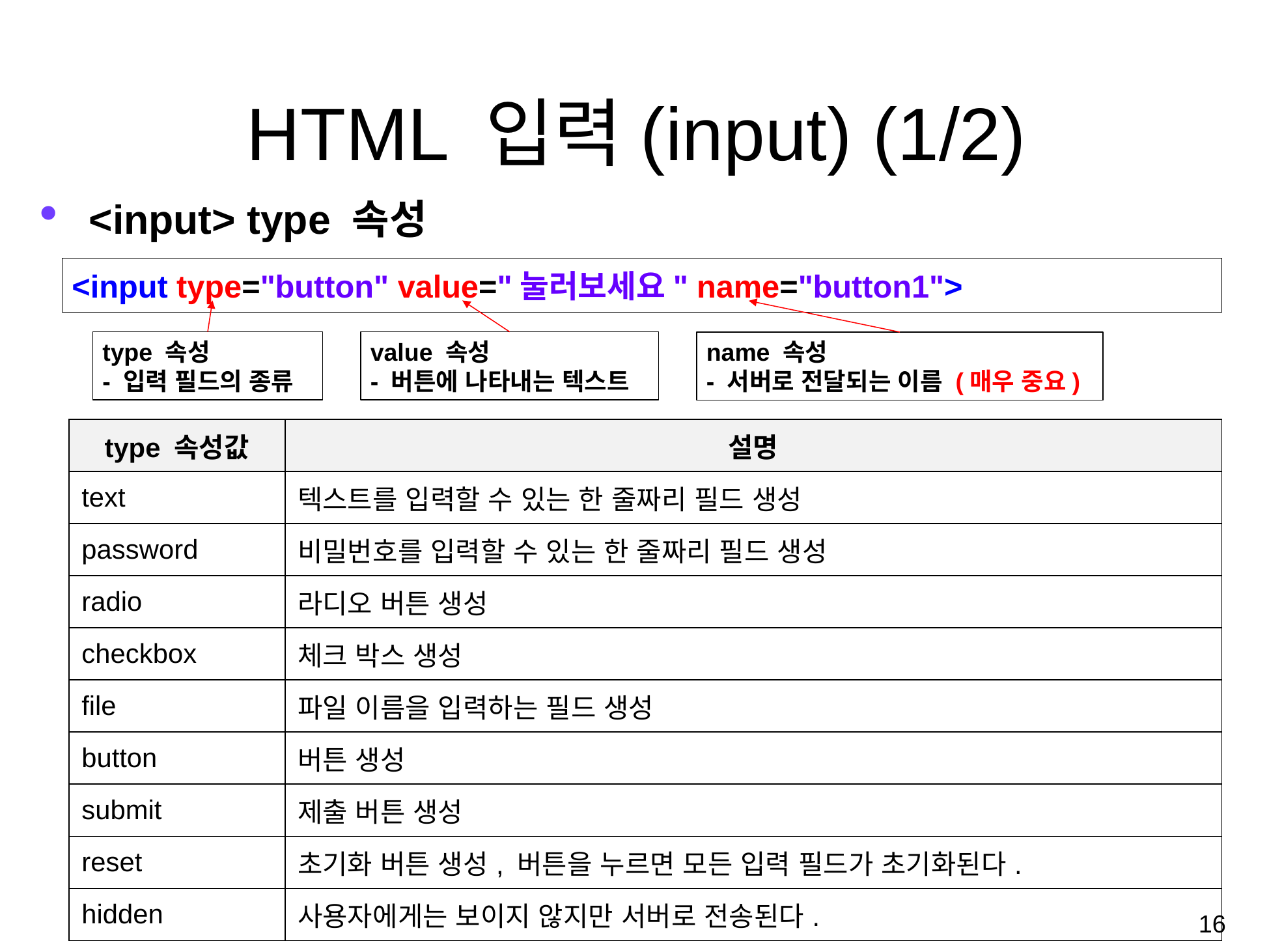

HTML 입력(input) (1/2)
<input> type 속성
<input type="button" value="눌러보세요" name="button1">
type 속성
- 입력 필드의 종류
value 속성
- 버튼에 나타내는 텍스트
name 속성
- 서버로 전달되는 이름 (매우 중요)
| type 속성값 | 설명 |
| --- | --- |
| text | 텍스트를 입력할 수 있는 한 줄짜리 필드 생성 |
| password | 비밀번호를 입력할 수 있는 한 줄짜리 필드 생성 |
| radio | 라디오 버튼 생성 |
| checkbox | 체크 박스 생성 |
| file | 파일 이름을 입력하는 필드 생성 |
| button | 버튼 생성 |
| submit | 제출 버튼 생성 |
| reset | 초기화 버튼 생성, 버튼을 누르면 모든 입력 필드가 초기화된다. |
| hidden | 사용자에게는 보이지 않지만 서버로 전송된다. |
16